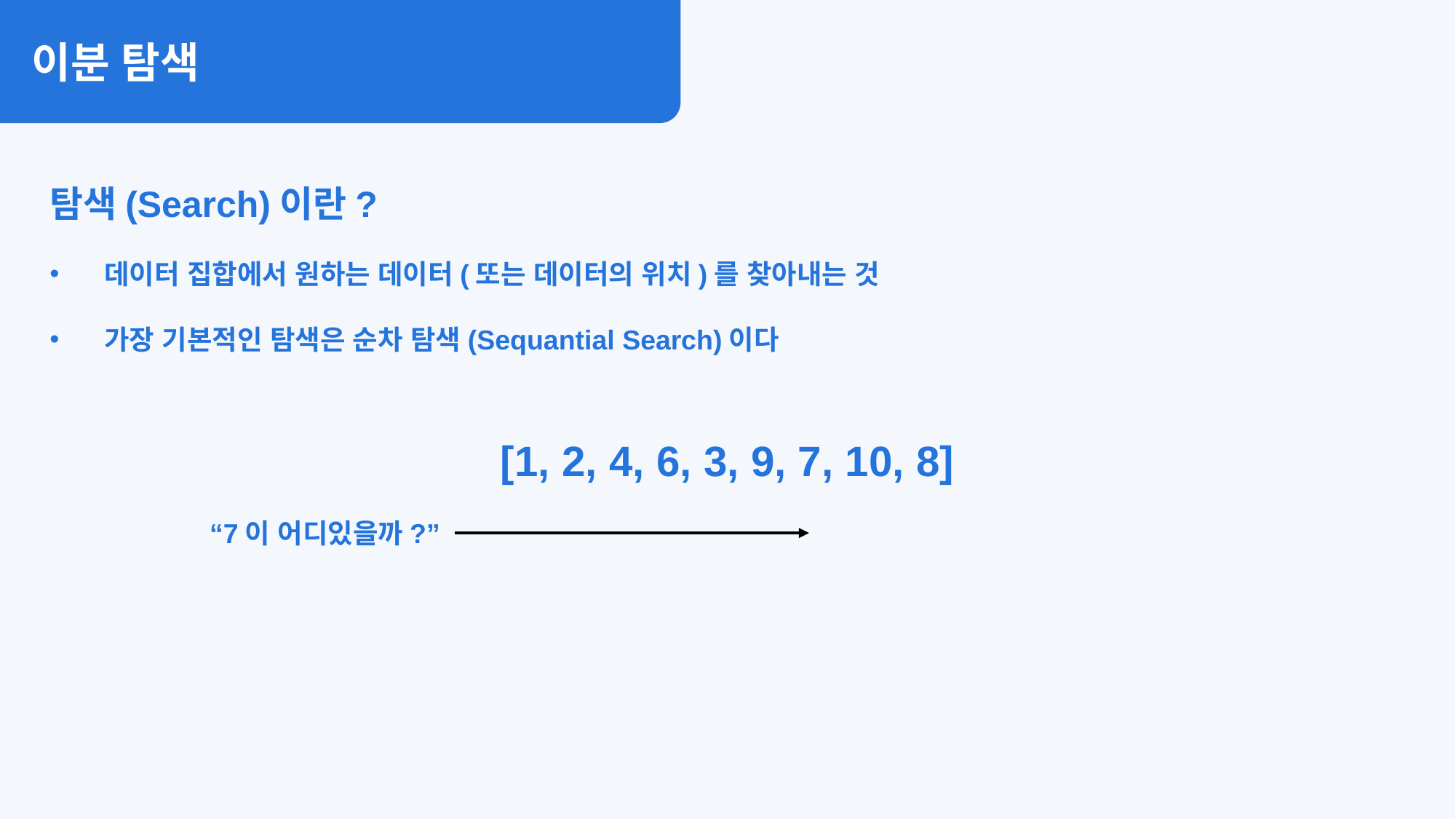

이분 탐색
탐색(Search)이란?
데이터 집합에서 원하는 데이터(또는 데이터의 위치)를 찾아내는 것
가장 기본적인 탐색은 순차 탐색(Sequantial Search)이다
[1, 2, 4, 6, 3, 9, 7, 10, 8]
“7이 어디있을까?”